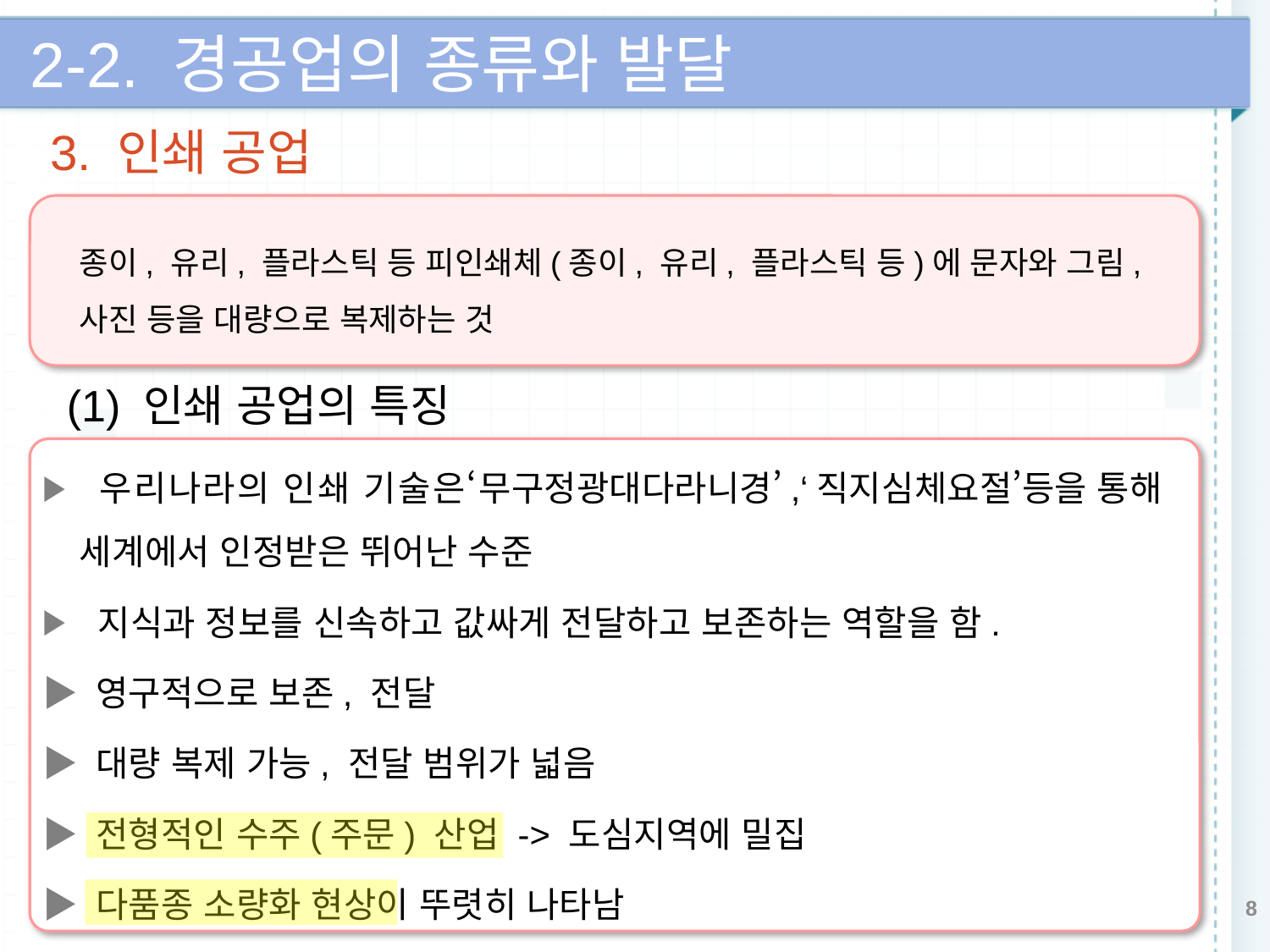

2-2. 경공업의 종류와 발달
3. 인쇄 공업

종이, 유리, 플라스틱 등 피인쇄체(종이, 유리, 플라스틱 등)에 문자와 그림, 사진 등을 대량으로 복제하는 것
(1) 인쇄 공업의 특징

 우리나라의 인쇄 기술은‘무구정광대다라니경’,‘직지심체요절’등을 통해 세계에서 인정받은 뛰어난 수준
 지식과 정보를 신속하고 값싸게 전달하고 보존하는 역할을 함.
▶ 영구적으로 보존, 전달
▶ 대량 복제 가능, 전달 범위가 넓음
▶ 전형적인 수주(주문) 산업 -> 도심지역에 밀집
▶ 다품종 소량화 현상이 뚜렷히 나타남

8